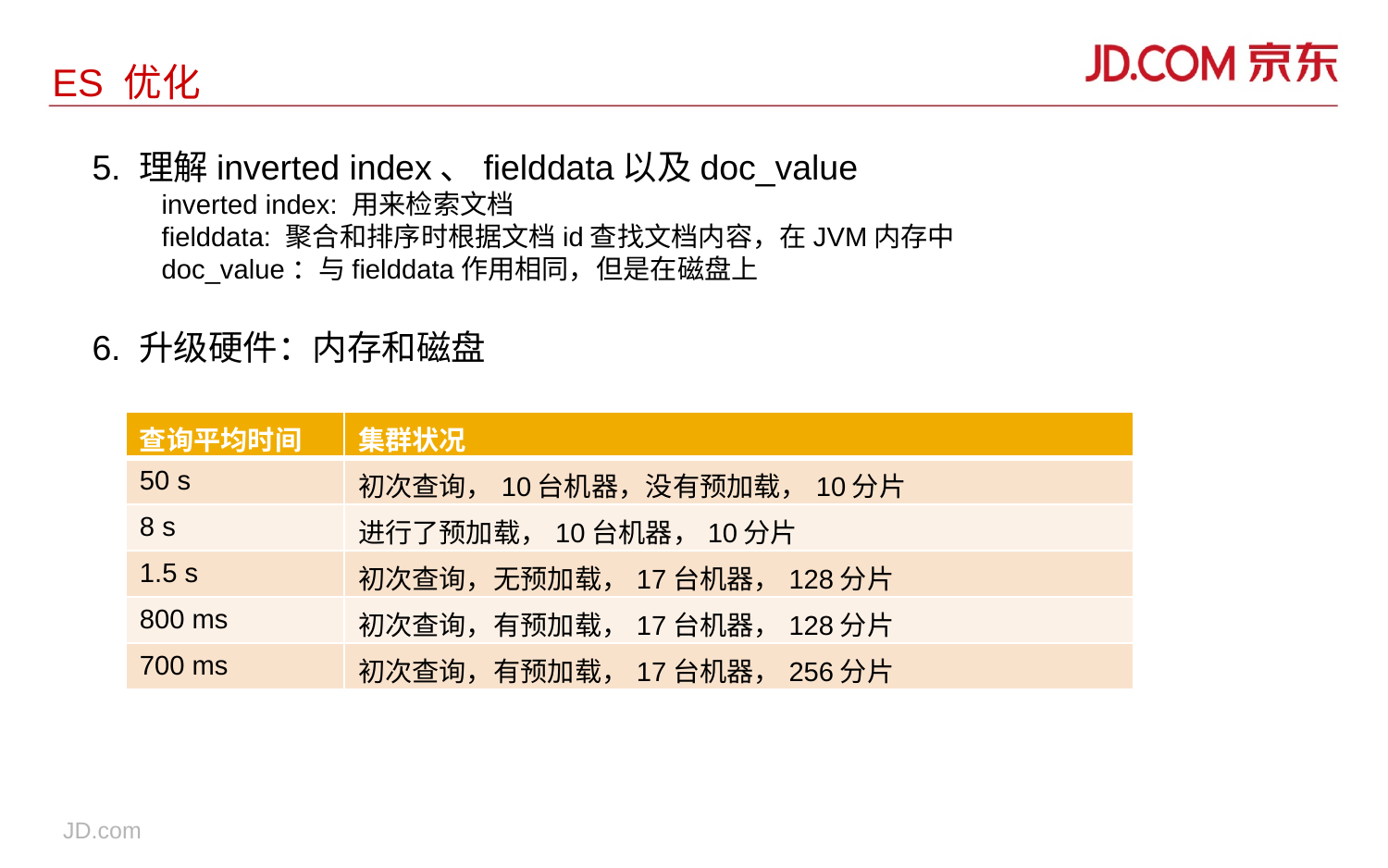

# ES 优化
5. 理解inverted index、fielddata以及doc_value
inverted index: 用来检索文档
fielddata: 聚合和排序时根据文档id查找文档内容，在JVM内存中
doc_value：与fielddata作用相同，但是在磁盘上

6. 升级硬件：内存和磁盘

| 查询平均时间 | 集群状况 |
| --- | --- |
| 50 s | 初次查询，10台机器，没有预加载，10分片 |
| 8 s | 进行了预加载，10台机器，10分片 |
| 1.5 s | 初次查询，无预加载，17台机器，128分片 |
| 800 ms | 初次查询，有预加载，17台机器，128分片 |
| 700 ms | 初次查询，有预加载，17台机器，256分片 |